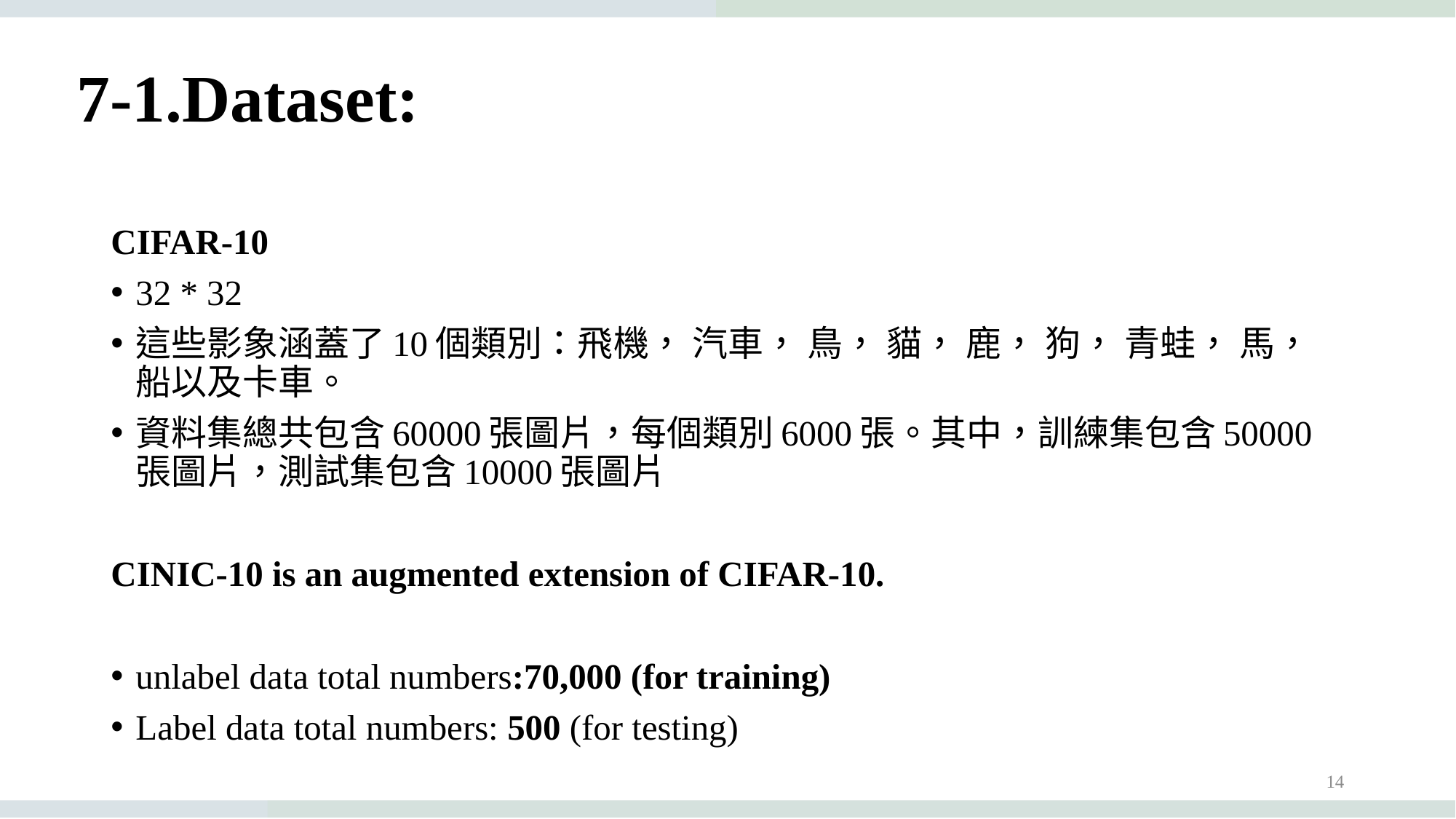

7-1.Dataset:
CIFAR-10
32 * 32
這些影象涵蓋了10個類別：飛機， 汽車， 鳥， 貓， 鹿， 狗， 青蛙， 馬， 船以及卡車。
資料集總共包含60000張圖片，每個類別6000張。其中，訓練集包含50000張圖片，測試集包含10000張圖片

CINIC-10 is an augmented extension of CIFAR-10.

unlabel data total numbers:70,000 (for training)
Label data total numbers: 500 (for testing)

14